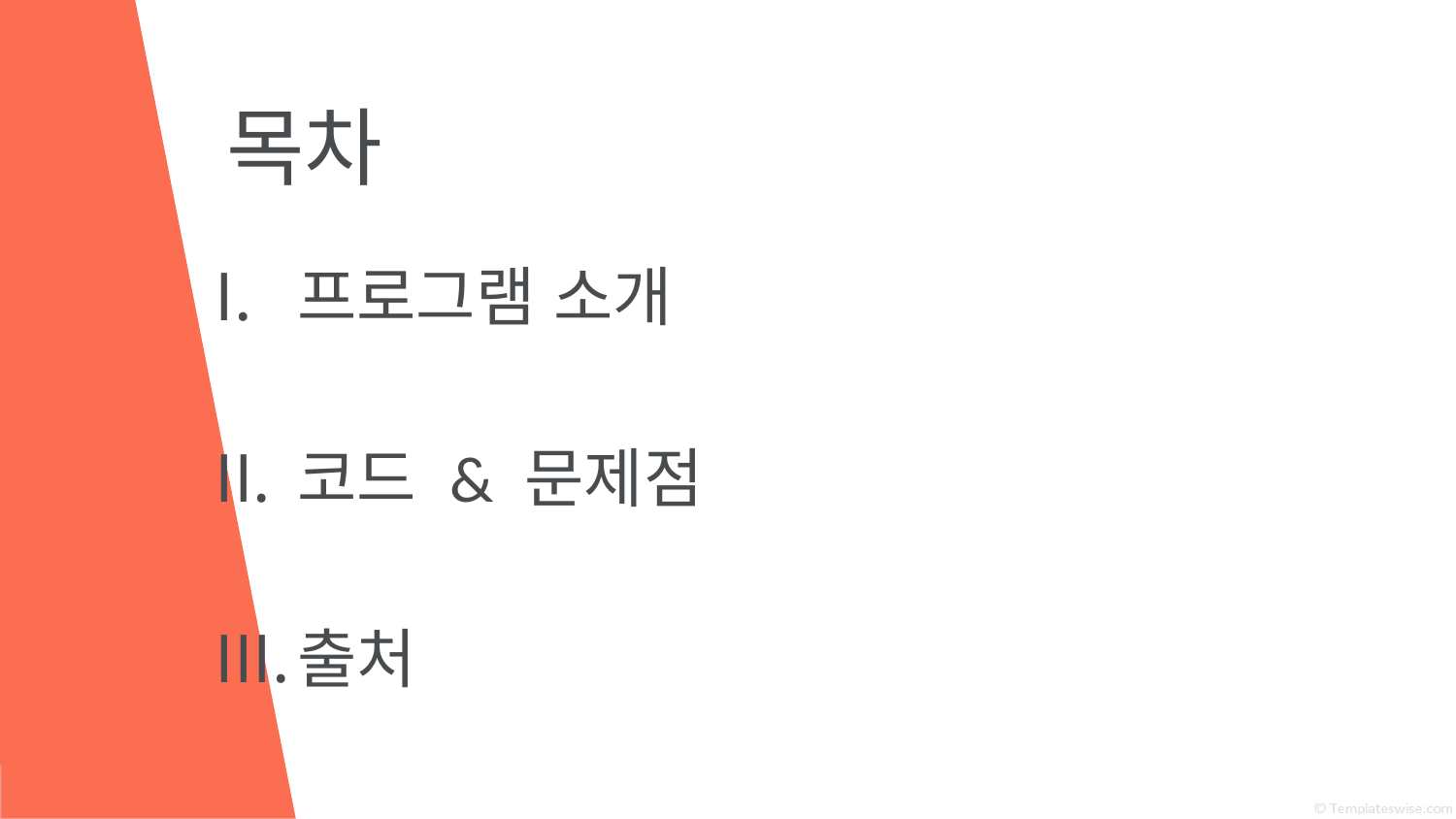

# 목차
프로그램 소개

코드 & 문제점

출처